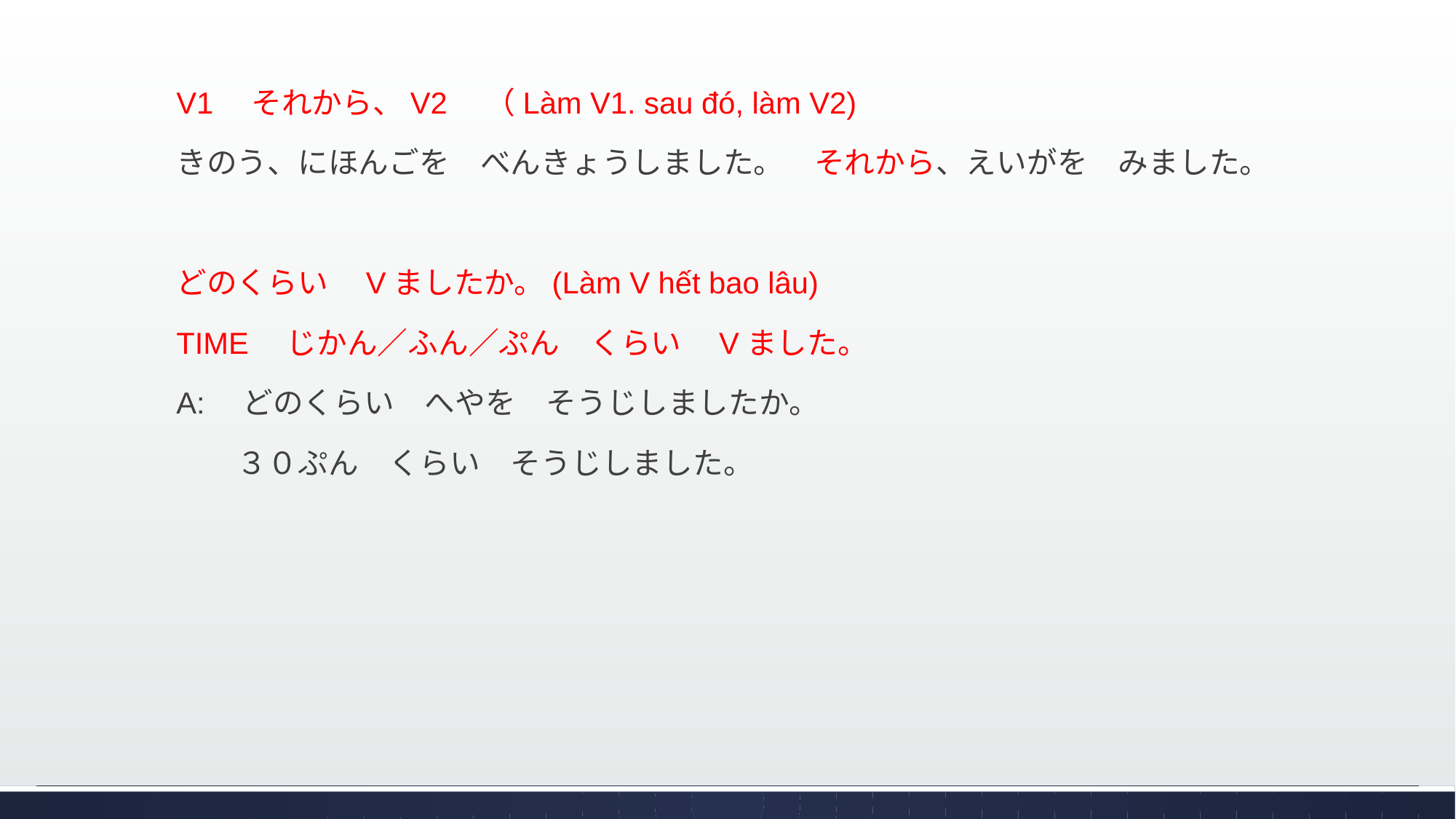

V1　それから、V2　（Làm V1. sau đó, làm V2)
きのう、にほんごを　べんきょうしました。　それから、えいがを　みました。

どのくらい　Vましたか。(Làm V hết bao lâu)
TIME　じかん／ふん／ぷん　くらい　Vました。
A:　どのくらい　へやを　そうじしましたか。
　　３０ぷん　くらい　そうじしました。